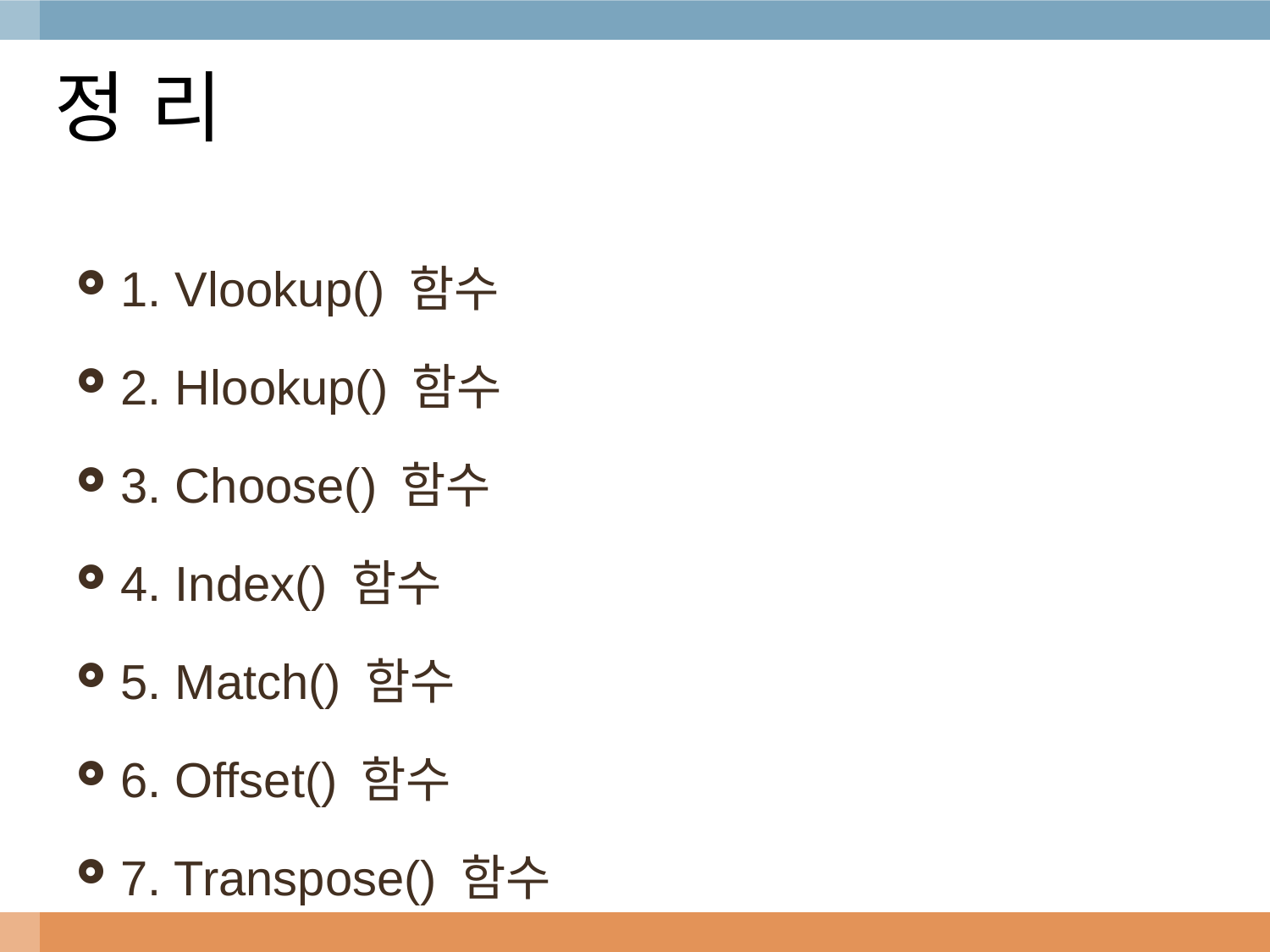

# 정 리
1. Vlookup() 함수
2. Hlookup() 함수
3. Choose() 함수
4. Index() 함수
5. Match() 함수
6. Offset() 함수
7. Transpose() 함수